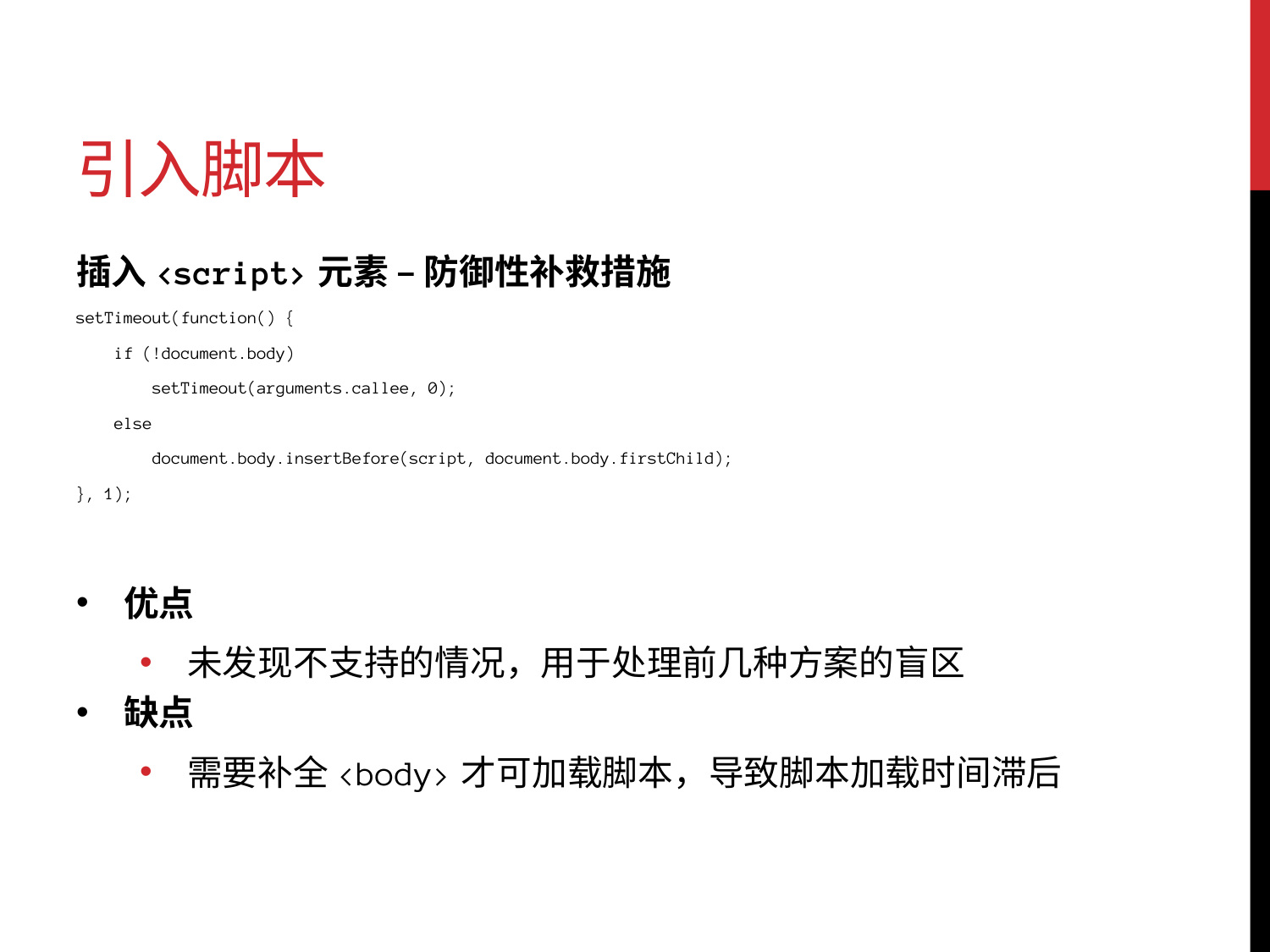

# 引入脚本
插入<script>元素 – 防御性补救措施
setTimeout(function() {
    if (!document.body)
        setTimeout(arguments.callee, 0);
    else
        document.body.insertBefore(script, document.body.firstChild);
}, 1);

优点
未发现不支持的情况，用于处理前几种方案的盲区
缺点
需要补全<body>才可加载脚本，导致脚本加载时间滞后